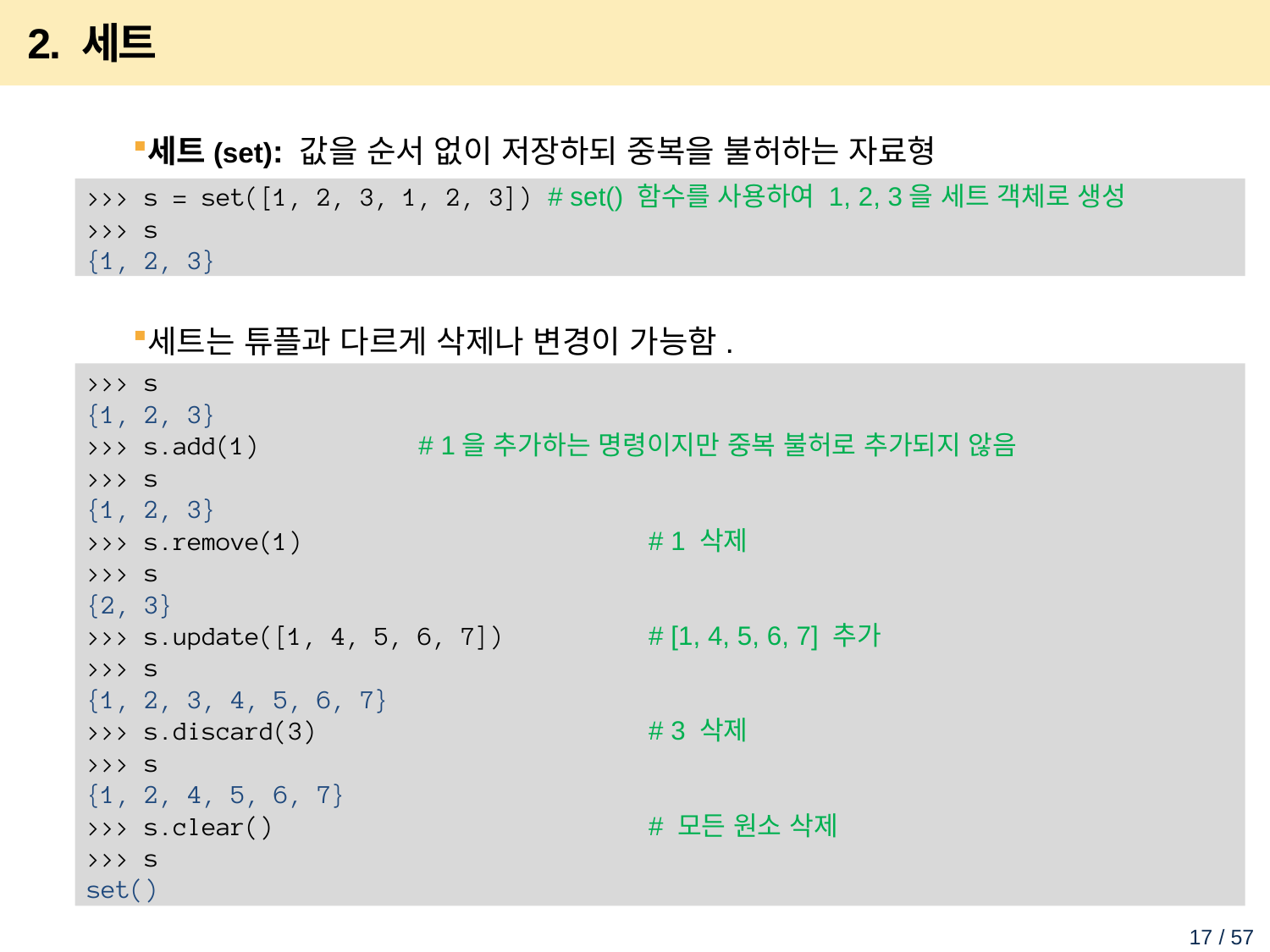

# 2. 세트
세트(set): 값을 순서 없이 저장하되 중복을 불허하는 자료형

세트는 튜플과 다르게 삭제나 변경이 가능함.

>>> s = set([1, 2, 3, 1, 2, 3]) # set() 함수를 사용하여 1, 2, 3을 세트 객체로 생성
>>> s
{1, 2, 3}
>>> s
{1, 2, 3}
>>> s.add(1)           # 1을 추가하는 명령이지만 중복 불허로 추가되지 않음
>>> s
{1, 2, 3}
>>> s.remove(1)                        # 1 삭제
>>> s
{2, 3}
>>> s.update([1, 4, 5, 6, 7])          # [1, 4, 5, 6, 7] 추가
>>> s
{1, 2, 3, 4, 5, 6, 7}
>>> s.discard(3)                       # 3 삭제
>>> s
{1, 2, 4, 5, 6, 7}
>>> s.clear()                          # 모든 원소 삭제
>>> s
set()